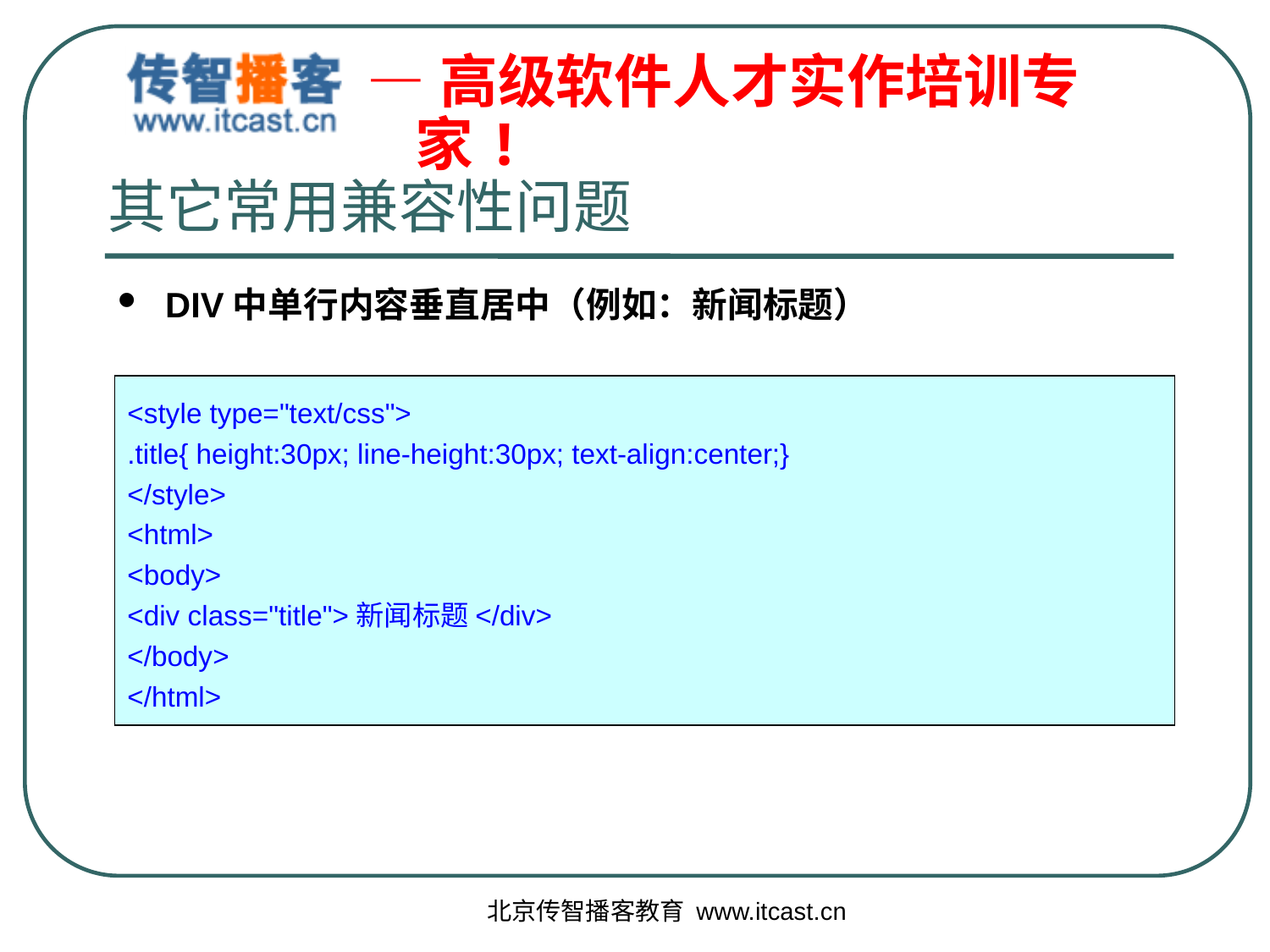

# 其它常用兼容性问题
DIV中单行内容垂直居中（例如：新闻标题）
<style type="text/css">
.title{ height:30px; line-height:30px; text-align:center;}
</style>
<html>
<body>
<div class="title">新闻标题</div>
</body>
</html>